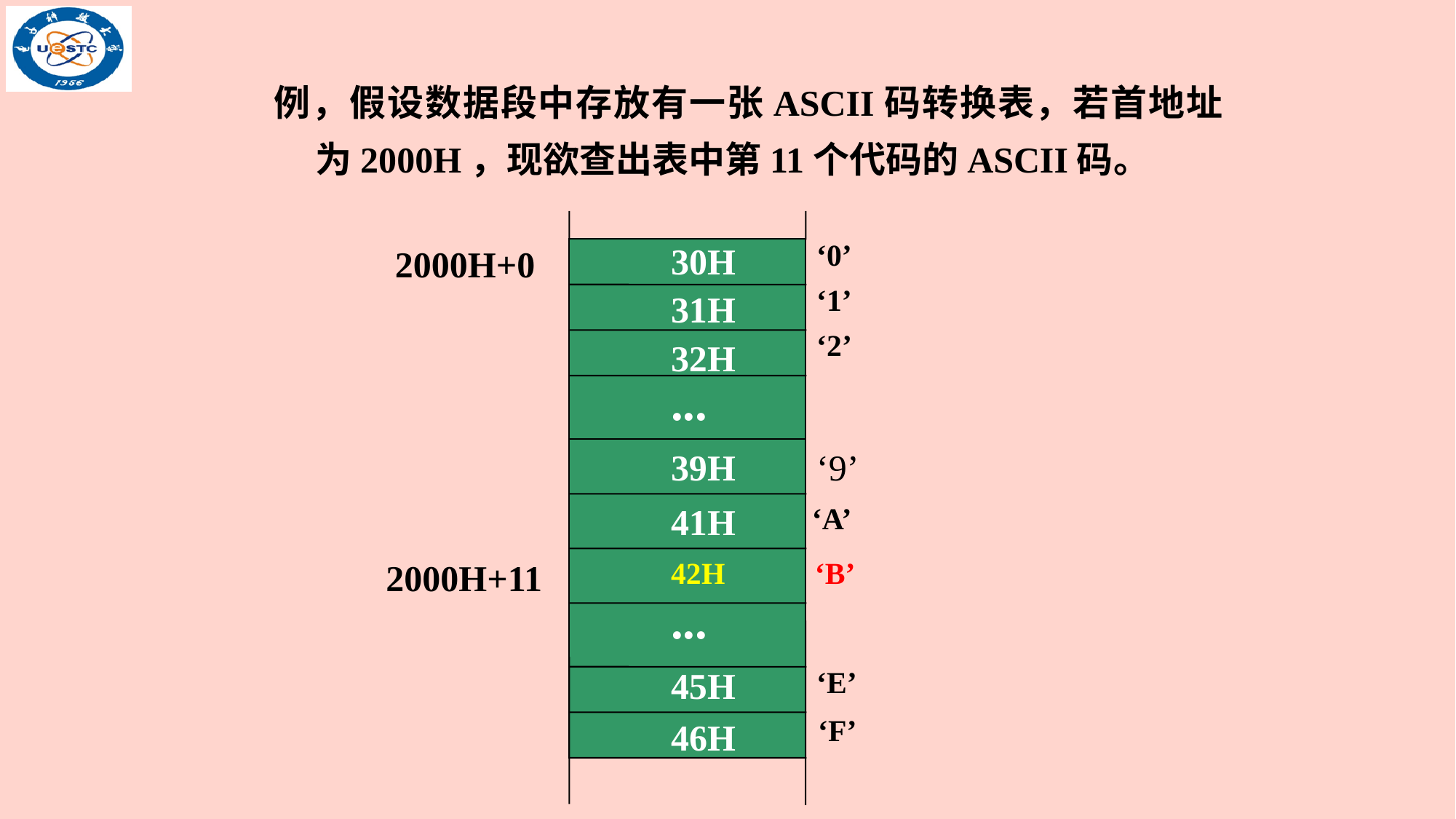

例，假设数据段中存放有一张ASCII码转换表，若首地址为2000H，现欲查出表中第11个代码的ASCII码。

‘0’
30H
2000H+0

‘1’
31H

‘2’

32H
...

39H
‘9’

41H
‘A’

42H
‘B’
2000H+11
...

45H
‘E’

‘F’
46H